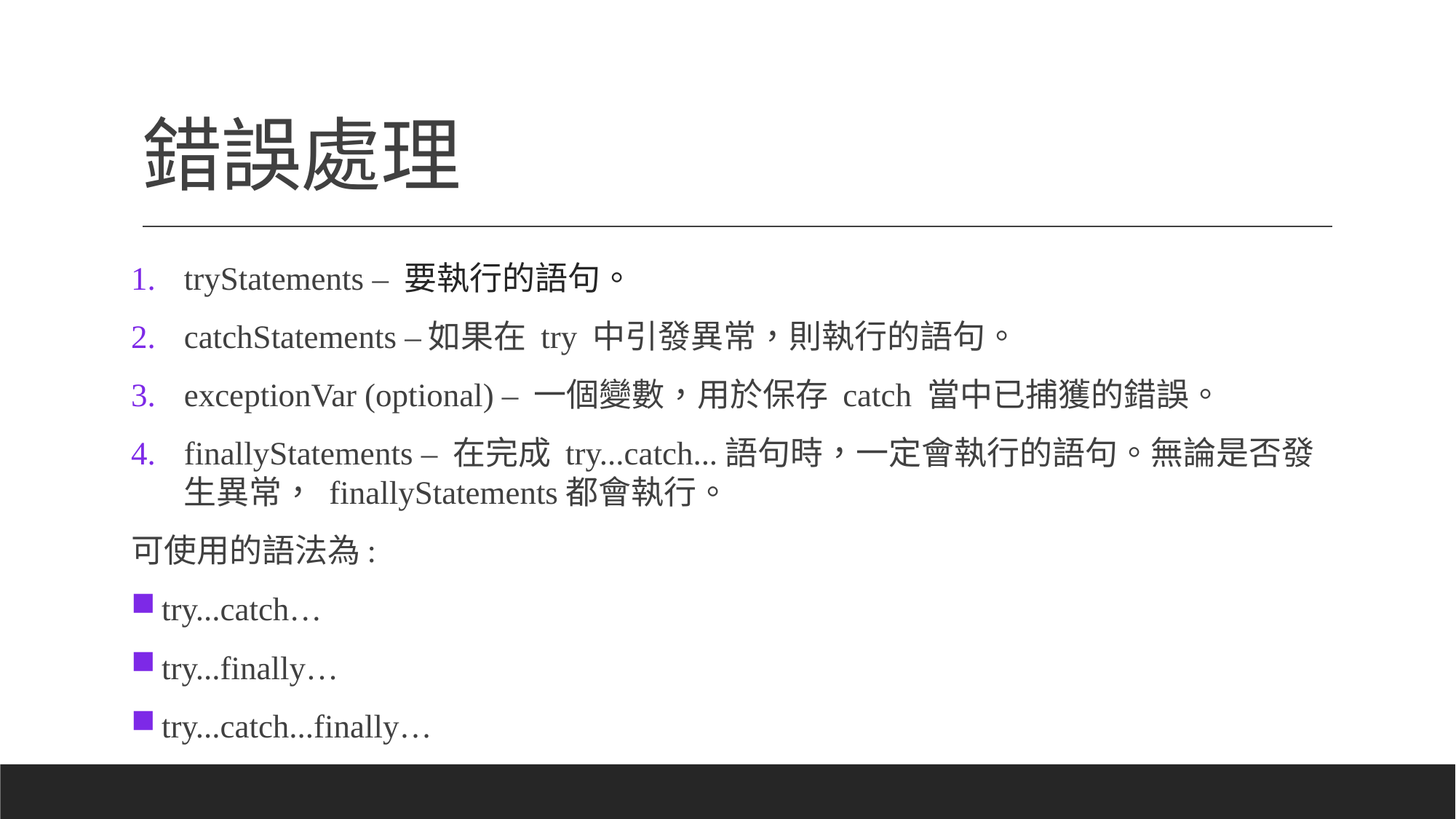

# 錯誤處理
tryStatements – 要執行的語句。
catchStatements –如果在 try 中引發異常，則執行的語句。
exceptionVar (optional) – 一個變數，用於保存 catch 當中已捕獲的錯誤。
finallyStatements – 在完成 try...catch...語句時，一定會執行的語句。無論是否發生異常， finallyStatements都會執行。
可使用的語法為:
 try...catch…
 try...finally…
 try...catch...finally…